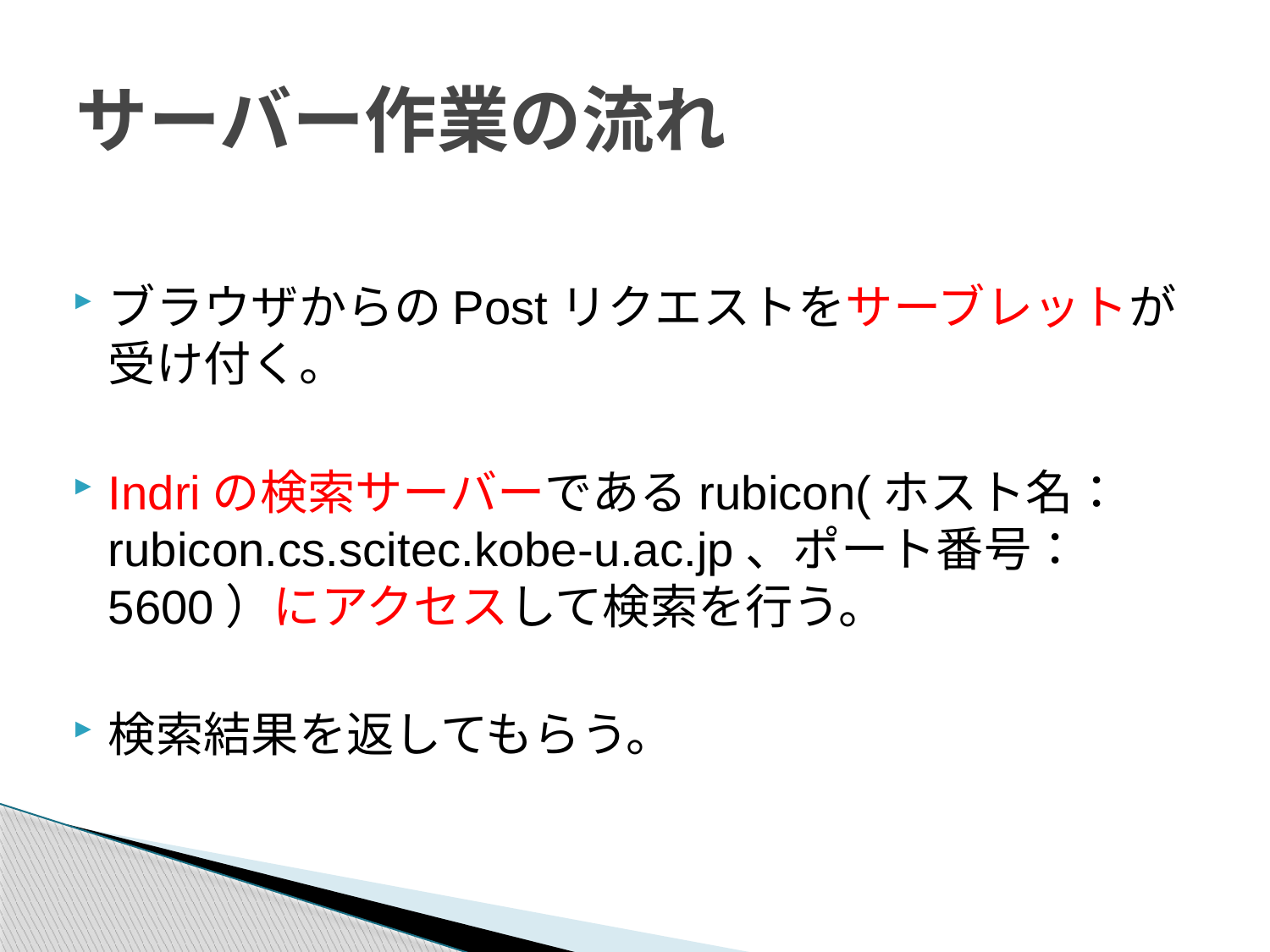

# サーバー作業の流れ

ブラウザからのPostリクエストをサーブレットが受け付く。

Indriの検索サーバーであるrubicon(ホスト名：rubicon.cs.scitec.kobe-u.ac.jp、ポート番号：5600）にアクセスして検索を行う。

検索結果を返してもらう。